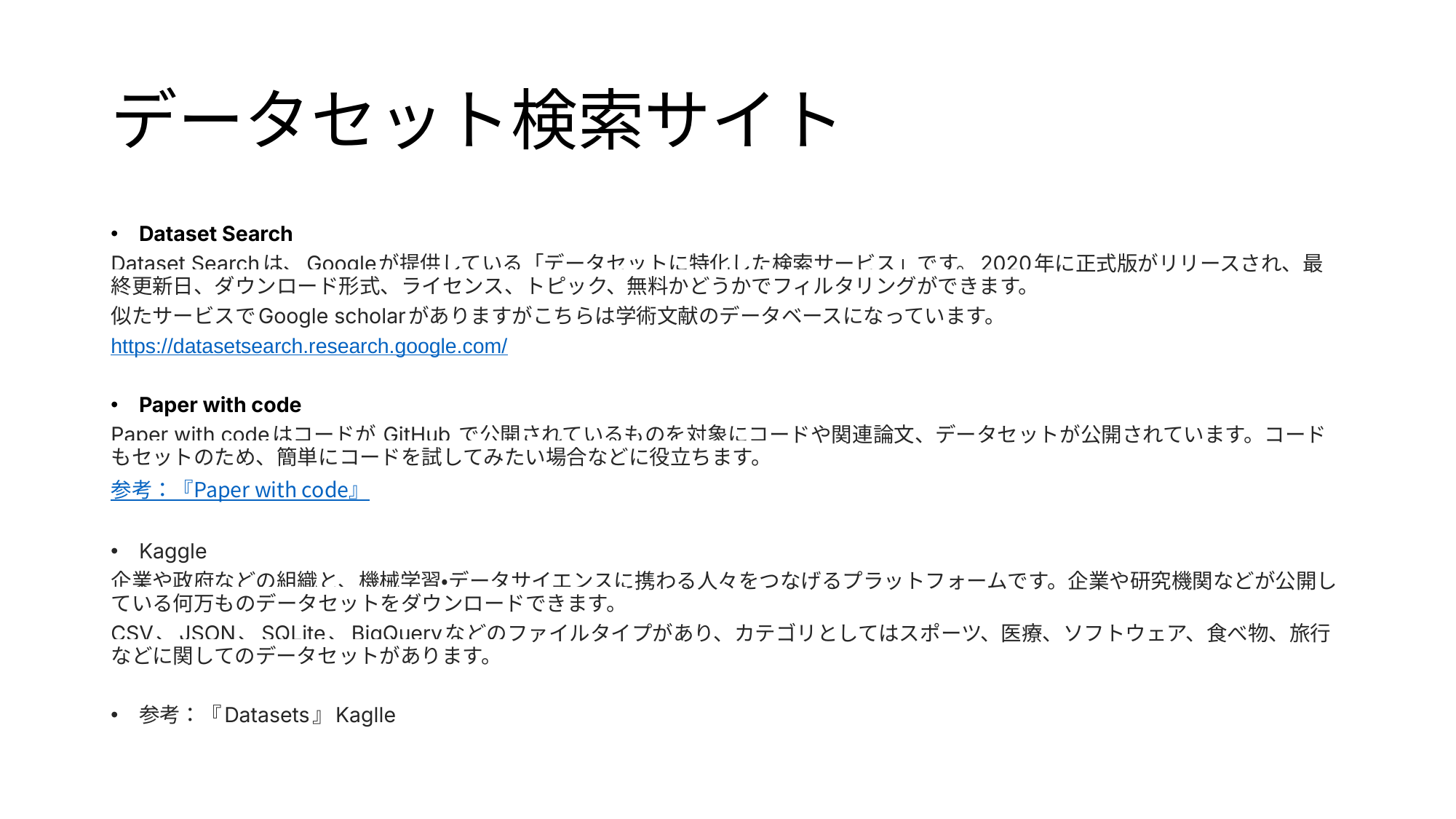

# データセット検索サイト
Dataset Search
Dataset Searchは、Googleが提供している「データセットに特化した検索サービス」です。2020年に正式版がリリースされ、最終更新日、ダウンロード形式、ライセンス、トピック、無料かどうかでフィルタリングができます。
似たサービスでGoogle scholarがありますがこちらは学術文献のデータベースになっています。
https://datasetsearch.research.google.com/

Paper with code
Paper with codeはコードが GitHub で公開されているものを対象にコードや関連論文、データセットが公開されています。コードもセットのため、簡単にコードを試してみたい場合などに役立ちます。
参考：『Paper with code』

Kaggle
企業や政府などの組織と、機械学習・データサイエンスに携わる人々をつなげるプラットフォームです。企業や研究機関などが公開している何万ものデータセットをダウンロードできます。
CSV、JSON、SQLite、BigQueryなどのファイルタイプがあり、カテゴリとしてはスポーツ、医療、ソフトウェア、食べ物、旅行などに関してのデータセットがあります。

参考：『Datasets』Kaglle